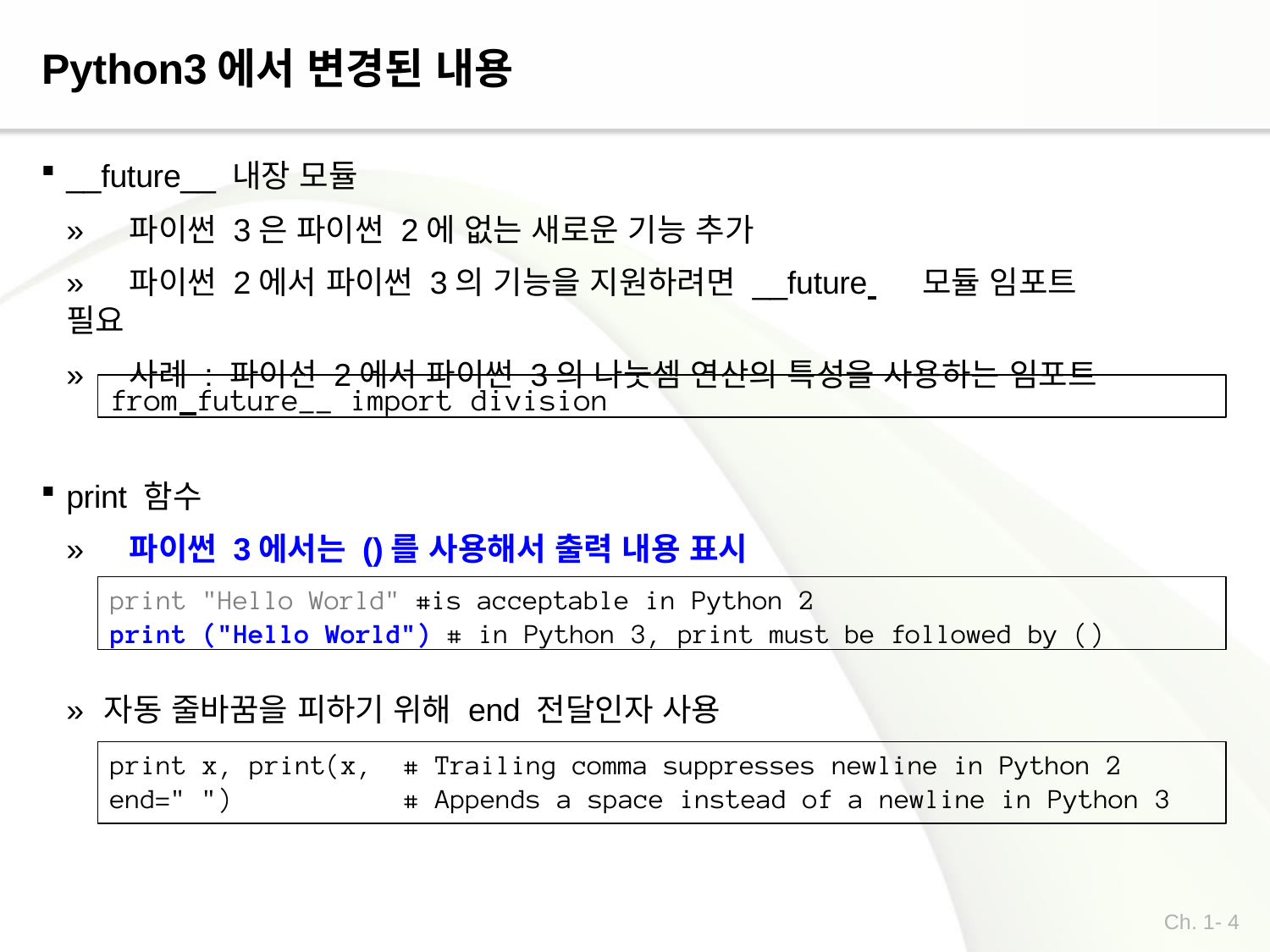

# Python3에서 변경된 내용
__future__ 내장 모듈
»	파이썬 3은 파이썬 2에 없는 새로운 기능 추가
»	파이썬 2에서 파이썬 3의 기능을 지원하려면 __future 	모듈 임포트 필요
»	사례 : 파이선 2에서 파이썬 3의 나눗셈 연산의 특성을 사용하는 임포트
from future__ import division
print 함수
»	파이썬 3에서는 ()를 사용해서 출력 내용 표시
print "Hello World" #is acceptable in Python 2
print ("Hello World") # in Python 3, print must be followed by ()
»	자동 줄바꿈을 피하기 위해 end 전달인자 사용

print x, print(x, end=" ")
# Trailing comma suppresses newline in Python 2
# Appends a space instead of a newline in Python 3
Ch. 1- 4